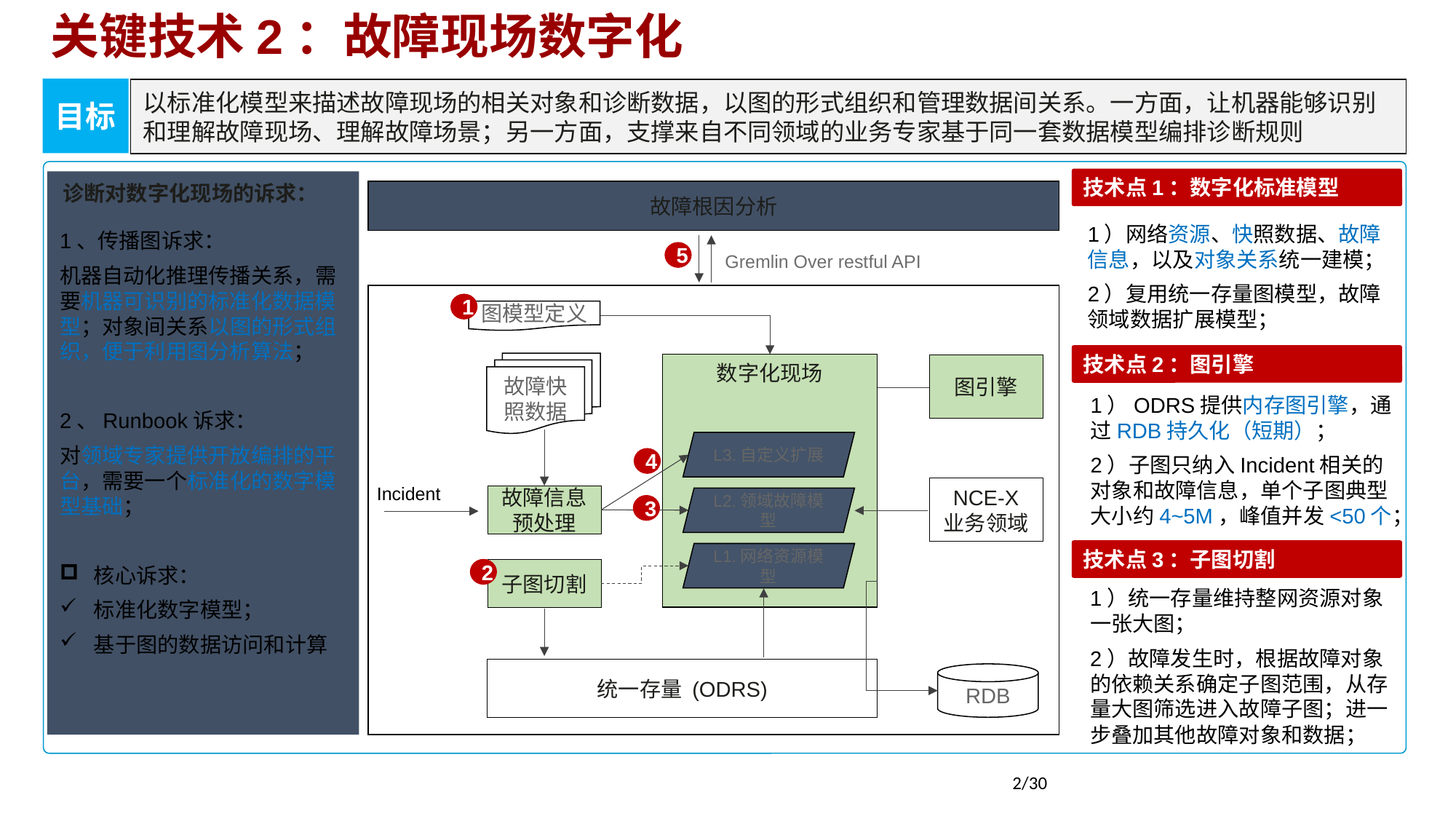

关键技术2：故障现场数字化
目标
以标准化模型来描述故障现场的相关对象和诊断数据，以图的形式组织和管理数据间关系。一方面，让机器能够识别和理解故障现场、理解故障场景；另一方面，支撑来自不同领域的业务专家基于同一套数据模型编排诊断规则

技术点1：数字化标准模型

诊断对数字化现场的诉求：
故障根因分析
1）网络资源、快照数据、故障信息，以及对象关系统一建模；
2）复用统一存量图模型，故障领域数据扩展模型；
1、传播图诉求：
机器自动化推理传播关系，需要机器可识别的标准化数据模型；对象间关系以图的形式组织，便于利用图分析算法；

2、Runbook诉求：
对领域专家提供开放编排的平台，需要一个标准化的数字模型基础；

核心诉求：
标准化数字模型；
基于图的数据访问和计算
5
Gremlin Over restful API

1
图模型定义
技术点2：图引擎
故障快照数据
数字化现场
图引擎
1）ODRS提供内存图引擎，通过RDB持久化（短期）；
2）子图只纳入Incident相关的对象和故障信息，单个子图典型大小约4~5M，峰值并发<50个；
L3.自定义扩展
4
NCE-X
业务领域
Incident
故障信息预处理
L2.领域故障模型
3
技术点3：子图切割
L1.网络资源模型
子图切割
2
1）统一存量维持整网资源对象一张大图；
2）故障发生时，根据故障对象的依赖关系确定子图范围，从存量大图筛选进入故障子图；进一步叠加其他故障对象和数据；
统一存量 (ODRS)
RDB